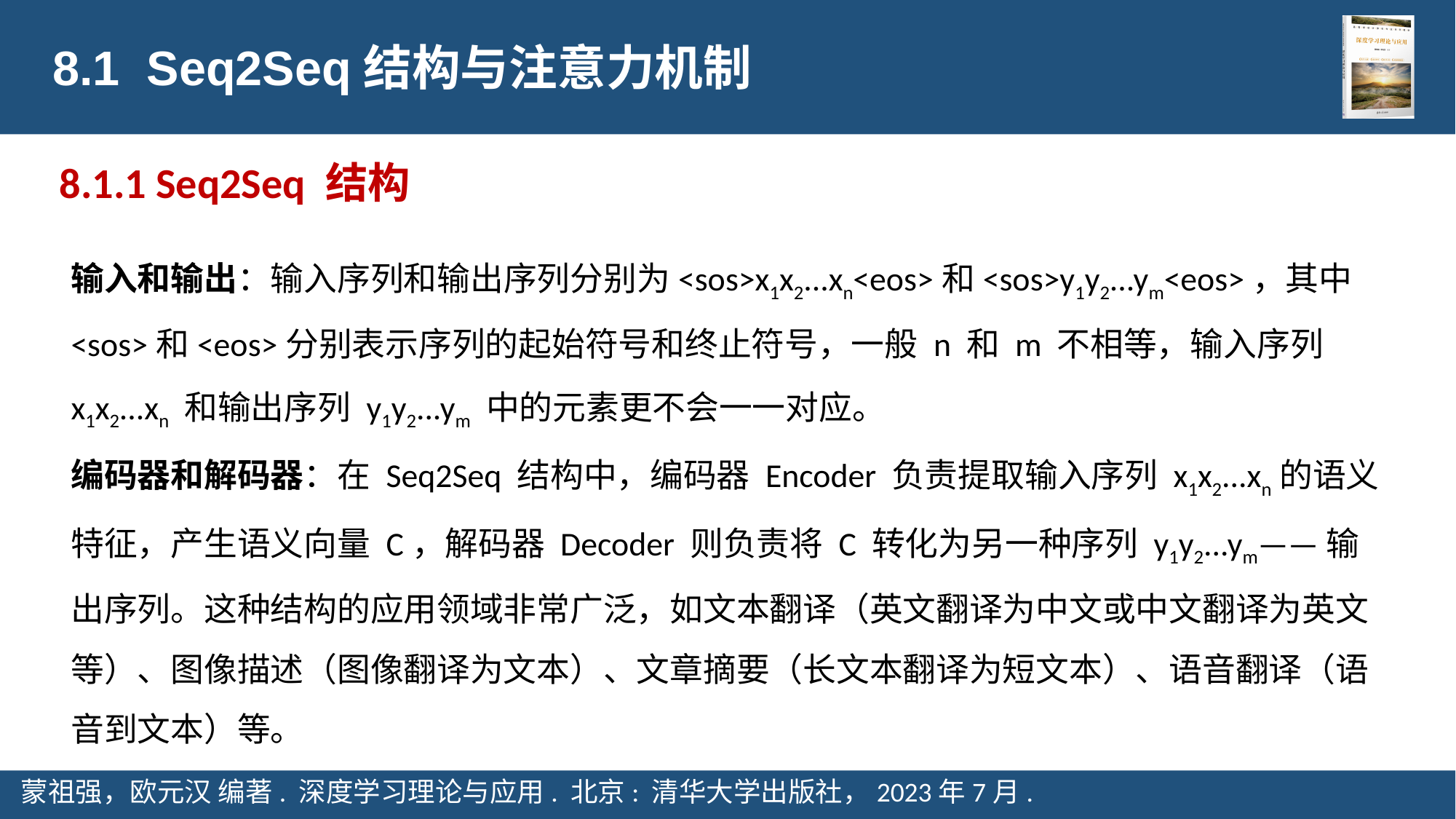

8.1  Seq2Seq结构与注意力机制
8.1.1 Seq2Seq 结构
输入和输出：输入序列和输出序列分别为<sos>x1x2...xn<eos>和<sos>y1y2...ym<eos>，其中<sos>和<eos>分别表示序列的起始符号和终止符号，一般 n 和 m 不相等，输入序列 x1x2...xn 和输出序列 y1y2...ym 中的元素更不会一一对应。
编码器和解码器：在 Seq2Seq 结构中，编码器 Encoder 负责提取输入序列 x1x2...xn的语义特征，产生语义向量 C，解码器 Decoder 则负责将 C 转化为另一种序列 y1y2...ym——输出序列。这种结构的应用领域非常广泛，如文本翻译（英文翻译为中文或中文翻译为英文等）、图像描述（图像翻译为文本）、文章摘要（长文本翻译为短文本）、语音翻译（语音到文本）等。